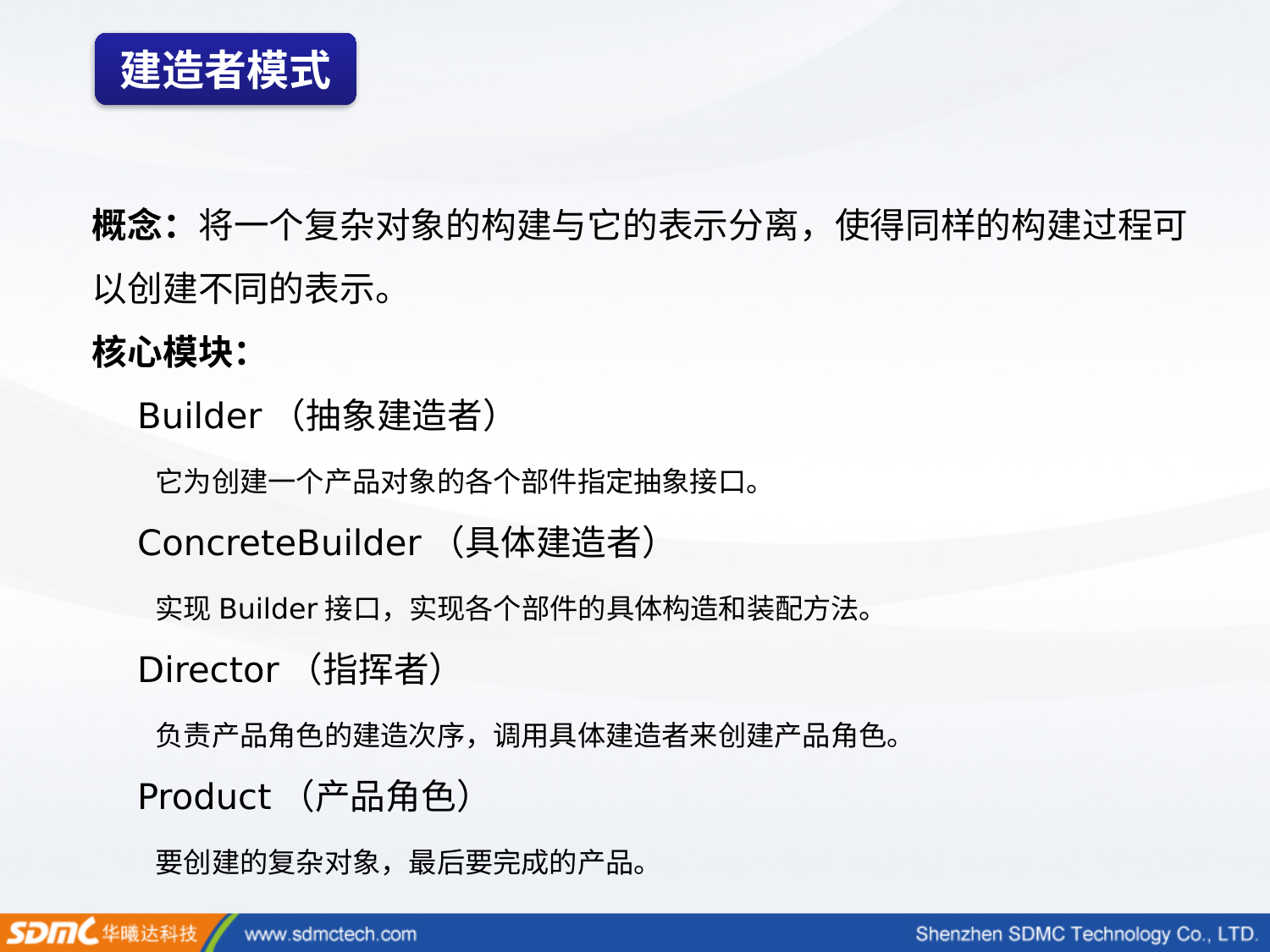

建造者模式
概念：将一个复杂对象的构建与它的表示分离，使得同样的构建过程可以创建不同的表示。
核心模块：
    Builder（抽象建造者）
       它为创建一个产品对象的各个部件指定抽象接口。
    ConcreteBuilder（具体建造者）
       实现Builder接口，实现各个部件的具体构造和装配方法。
    Director（指挥者）
       负责产品角色的建造次序，调用具体建造者来创建产品角色。
    Product（产品角色）
       要创建的复杂对象，最后要完成的产品。